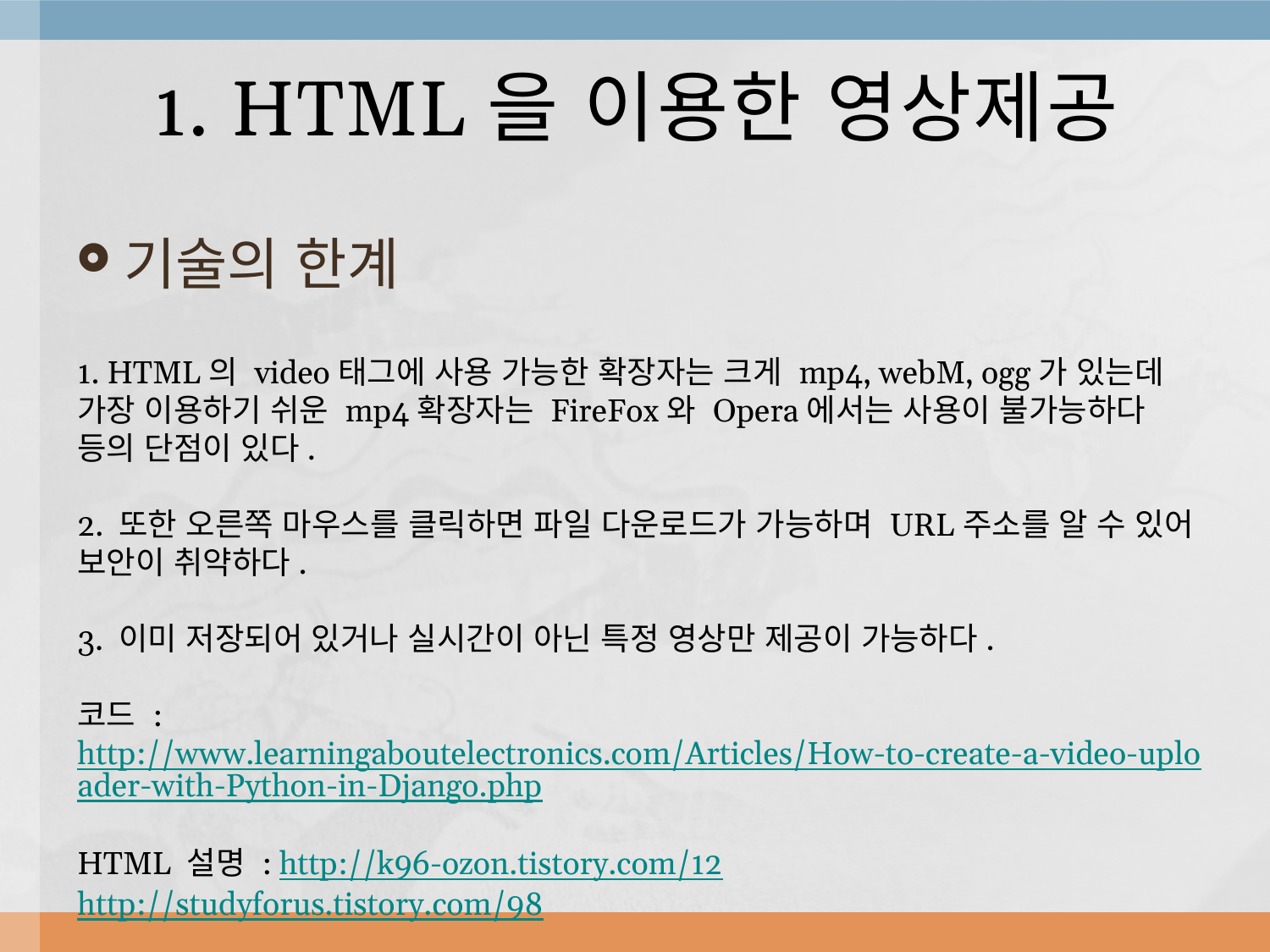

# 1. HTML을 이용한 영상제공
기술의 한계

1. HTML의 video태그에 사용 가능한 확장자는 크게 mp4, webM, ogg가 있는데 가장 이용하기 쉬운 mp4확장자는 FireFox와 Opera에서는 사용이 불가능하다 등의 단점이 있다.

2. 또한 오른쪽 마우스를 클릭하면 파일 다운로드가 가능하며 URL주소를 알 수 있어 보안이 취약하다.

3. 이미 저장되어 있거나 실시간이 아닌 특정 영상만 제공이 가능하다.

코드 : http://www.learningaboutelectronics.com/Articles/How-to-create-a-video-uploader-with-Python-in-Django.php

HTML 설명 : http://k96-ozon.tistory.com/12
http://studyforus.tistory.com/98